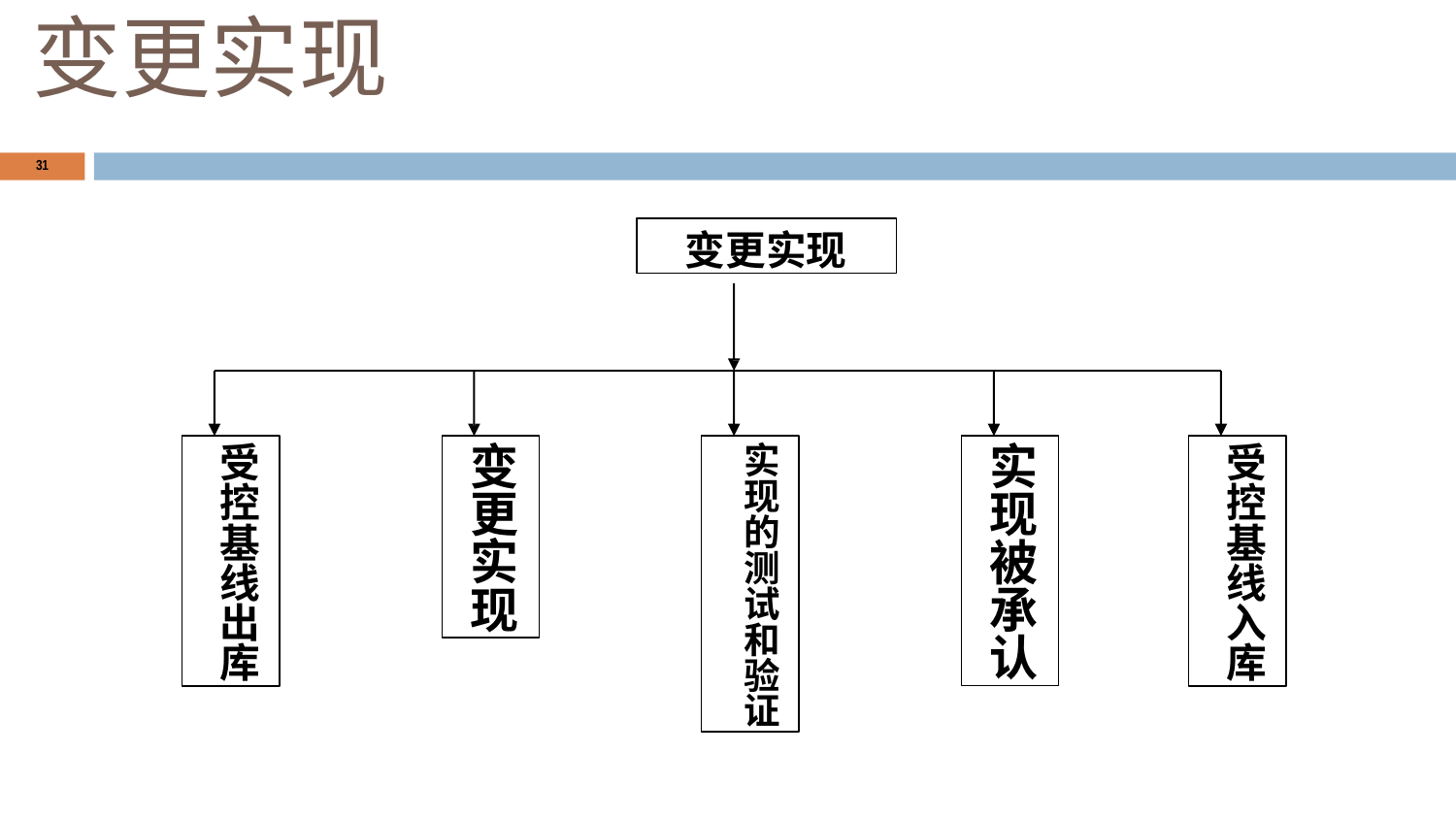

# 变更实现
31
变更实现

受 控 基 线 出 库
变 更 实 现
实 现 的 测 试 和 验 证
实 现 被 承 认
受 控 基 线 入 库